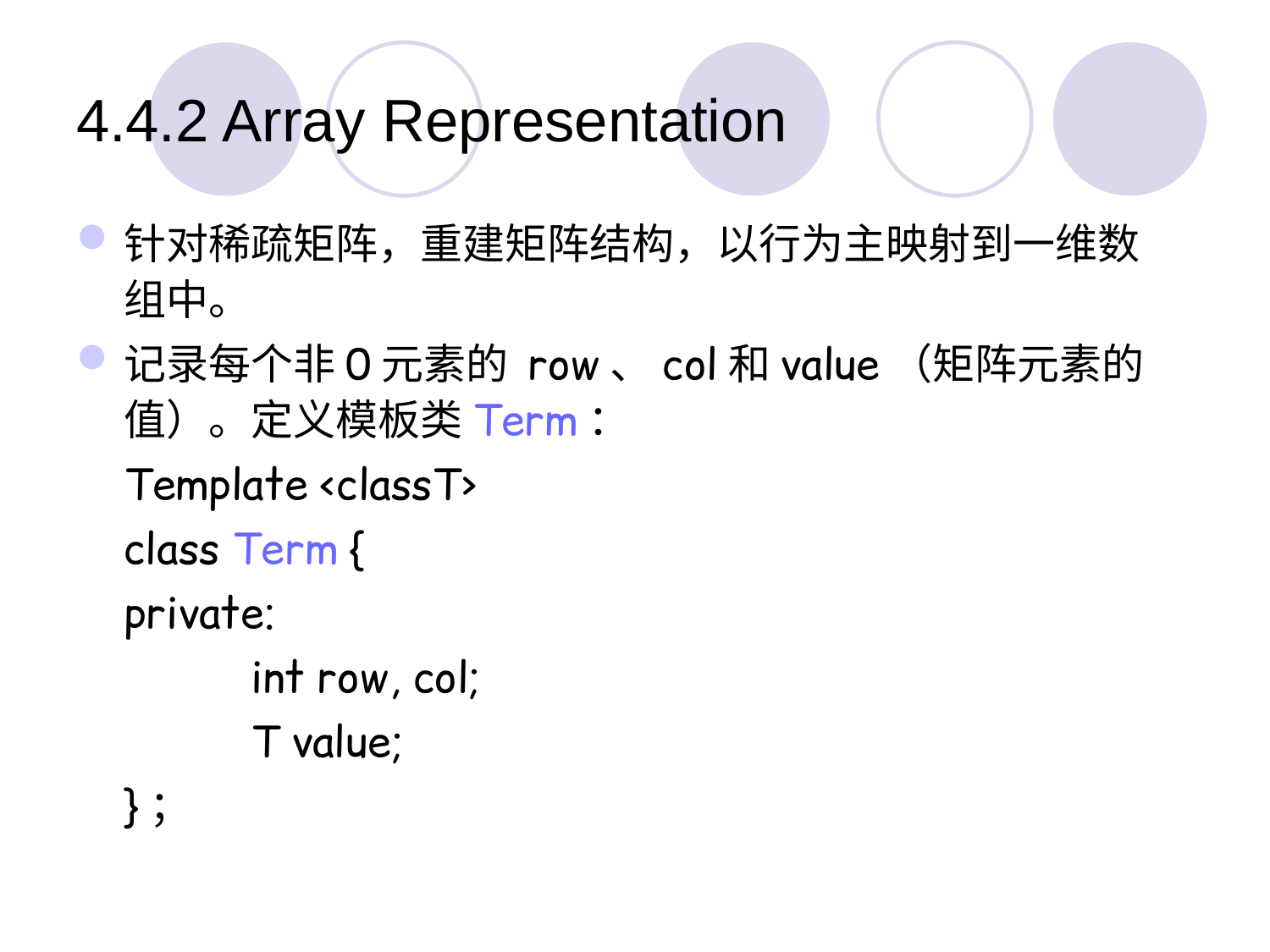

# 4.4.2 Array Representation
针对稀疏矩阵，重建矩阵结构，以行为主映射到一维数组中。
记录每个非0元素的 row、col和value（矩阵元素的值）。定义模板类Term：
	Template <classT>
	class Term {
	private:
		int row, col;
		T value;
	}；

40